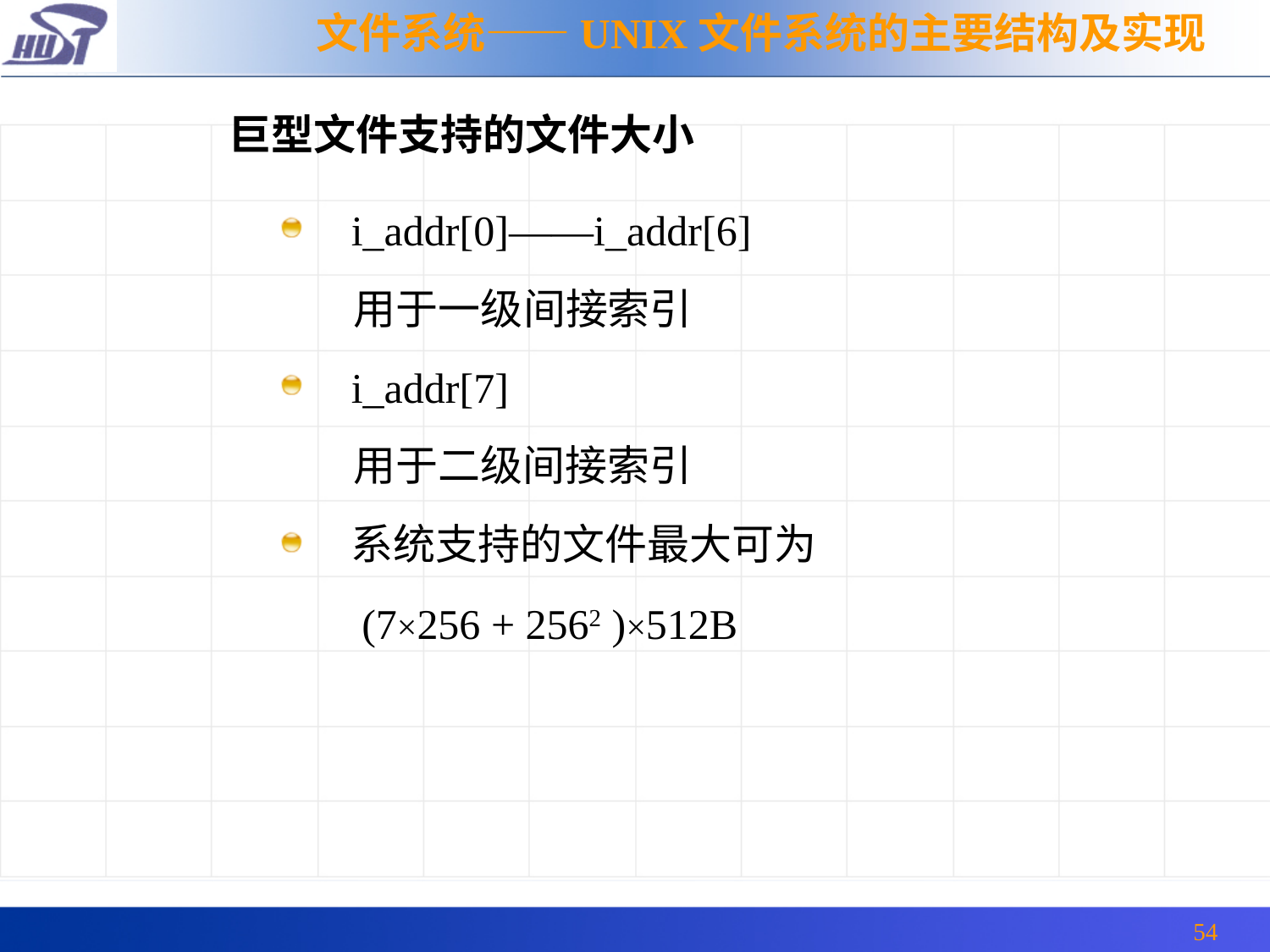

文件系统——UNIX文件系统的主要结构及实现
巨型文件支持的文件大小
i_addr[0]——i_addr[6]
       用于一级间接索引
i_addr[7]
       用于二级间接索引
系统支持的文件最大可为
        (7×256 + 2562 )×512B
54